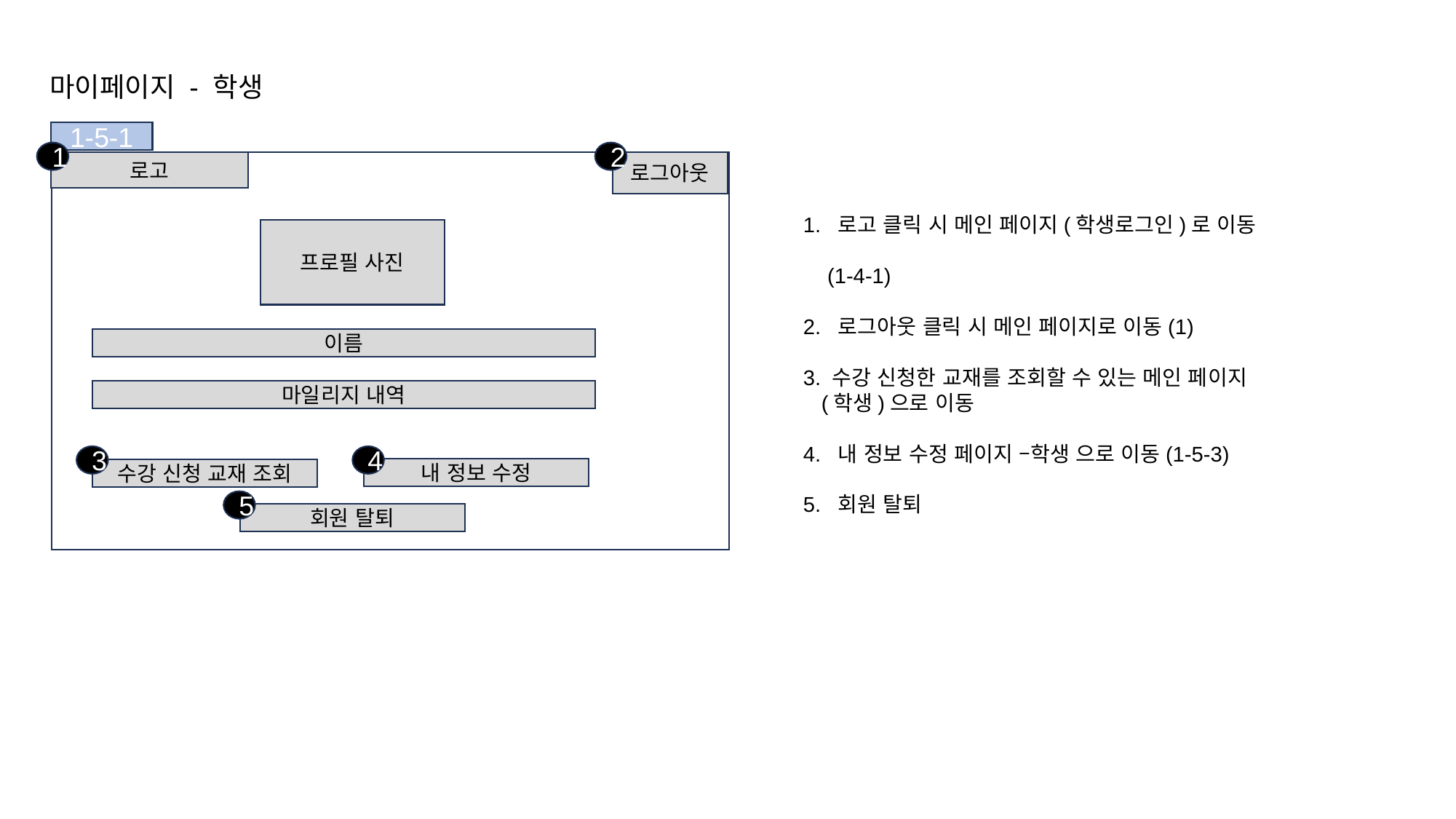

마이페이지 - 학생
1-5-1
1
2

로고
로그아웃

 1.  로고 클릭 시 메인 페이지(학생로그인)로 이동
     (1-4-1)

 2.  로그아웃 클릭 시 메인 페이지로 이동(1)

 3. 수강 신청한 교재를 조회할 수 있는 메인 페이지
    (학생)으로 이동

 4.  내 정보 수정 페이지 –학생 으로 이동(1-5-3)

 5.  회원 탈퇴
프로필 사진
이름
마일리지 내역
3
4
내 정보 수정
수강 신청 교재 조회
5
회원 탈퇴